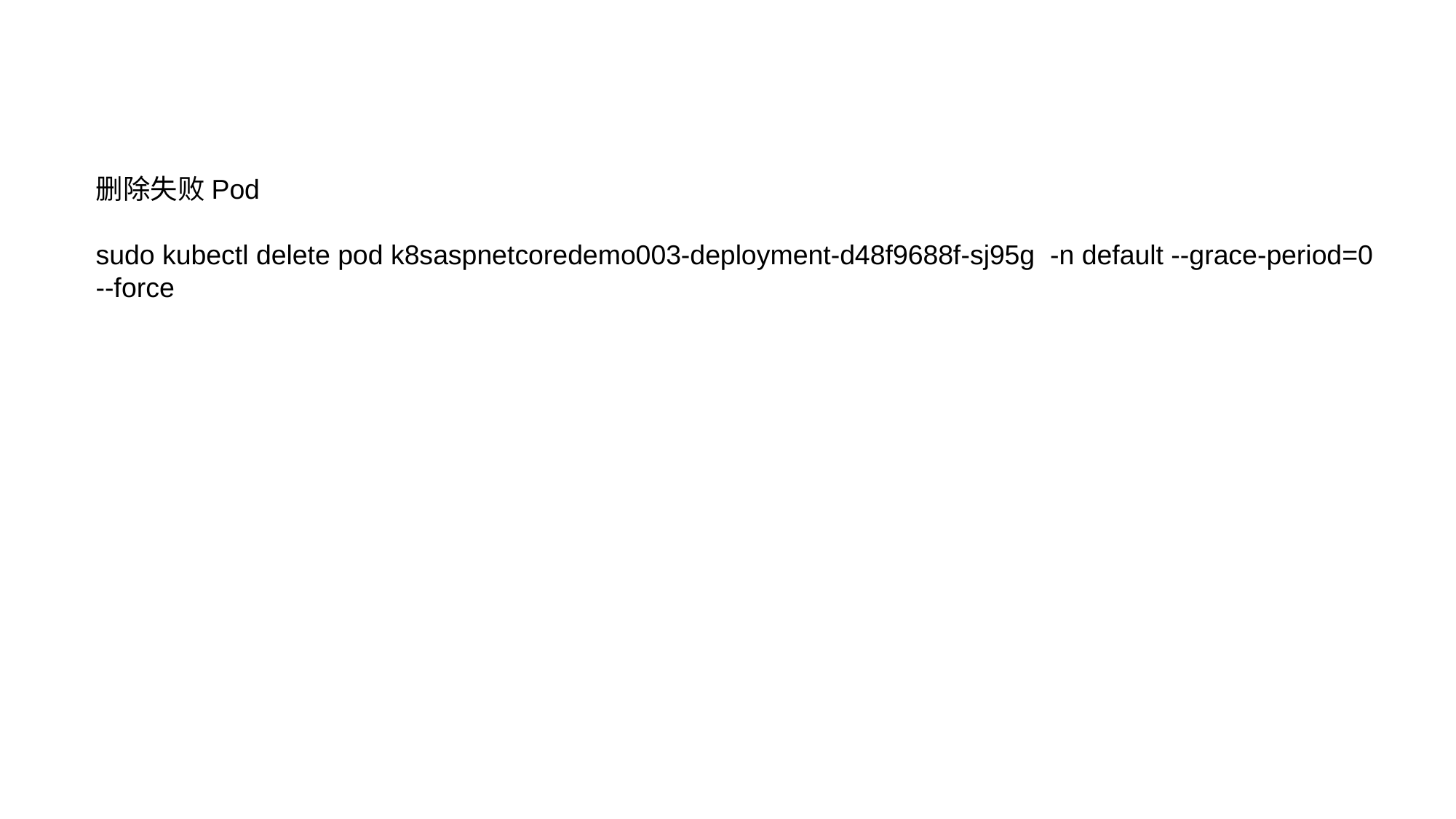

删除失败Pod

sudo kubectl delete pod k8saspnetcoredemo003-deployment-d48f9688f-sj95g  -n default --grace-period=0 --force